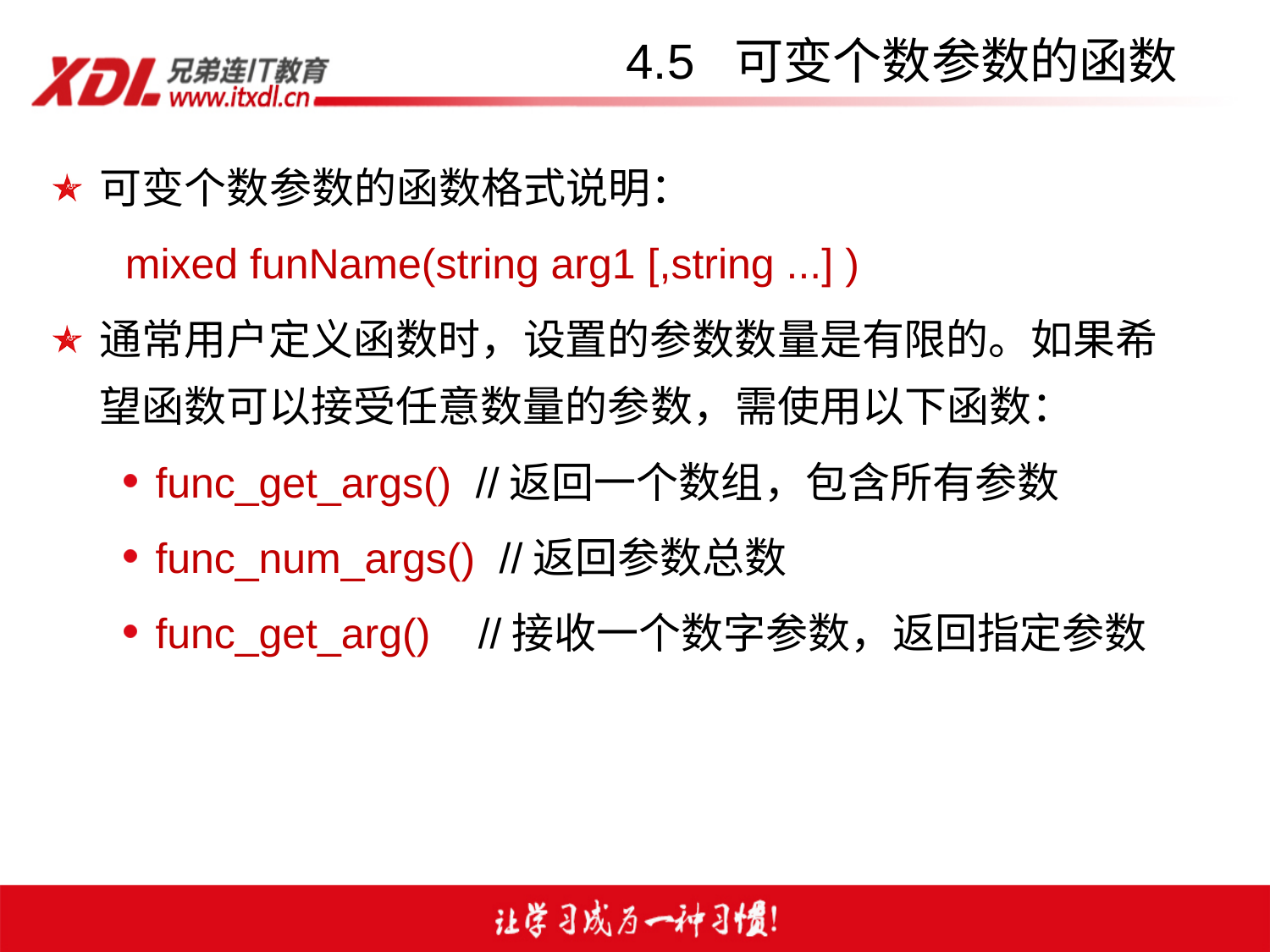

# 4.5  可变个数参数的函数
可变个数参数的函数格式说明：
	  mixed funName(string arg1 [,string ...] )
通常用户定义函数时，设置的参数数量是有限的。如果希望函数可以接受任意数量的参数，需使用以下函数：
func_get_args()  //返回一个数组，包含所有参数
func_num_args()  //返回参数总数
func_get_arg()    //接收一个数字参数，返回指定参数